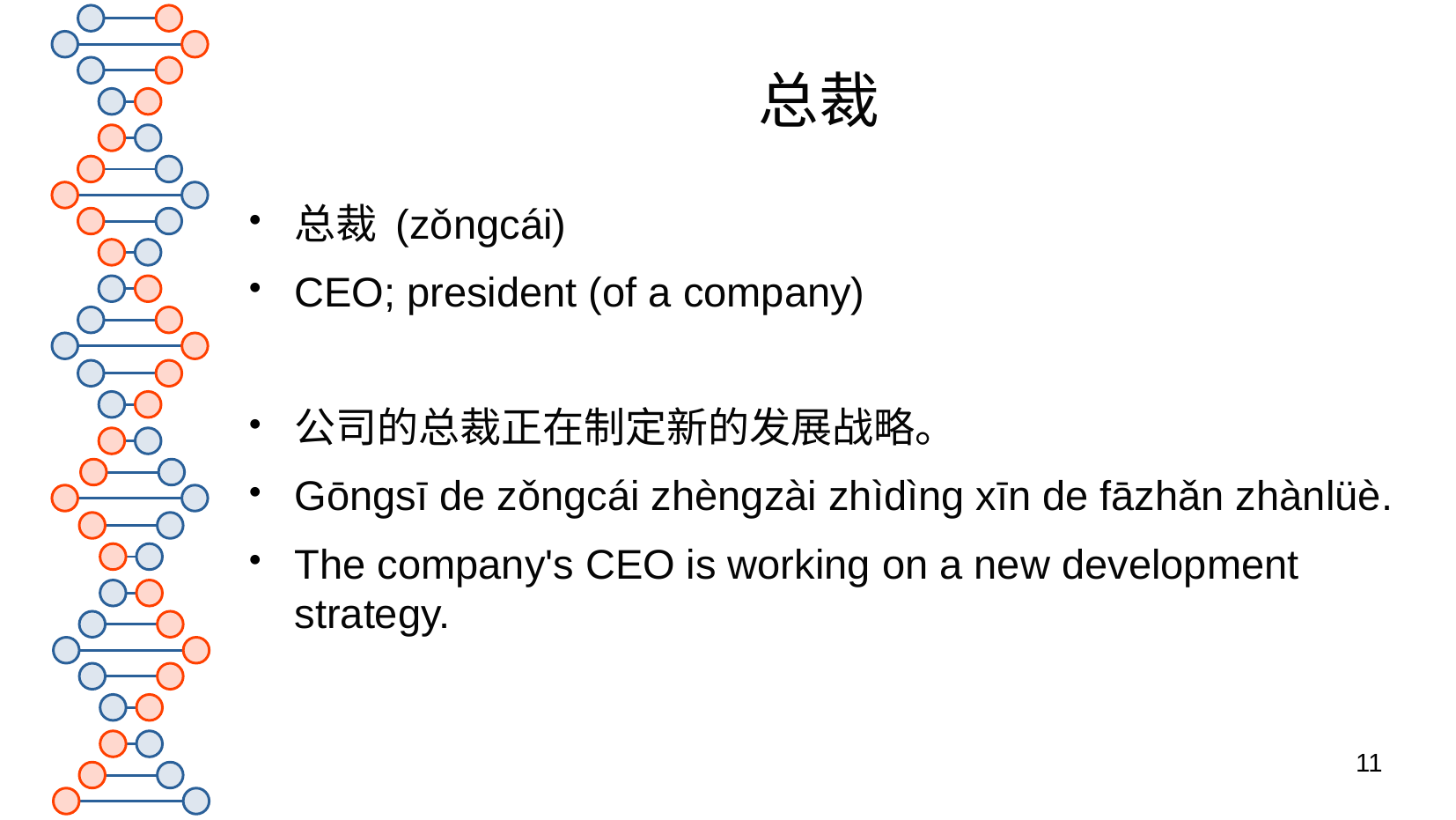

# 总裁
总裁 (zǒngcái)
CEO; president (of a company)

公司的总裁正在制定新的发展战略。
Gōngsī de zǒngcái zhèngzài zhìdìng xīn de fāzhǎn zhànlüè.
The company's CEO is working on a new development strategy.

11